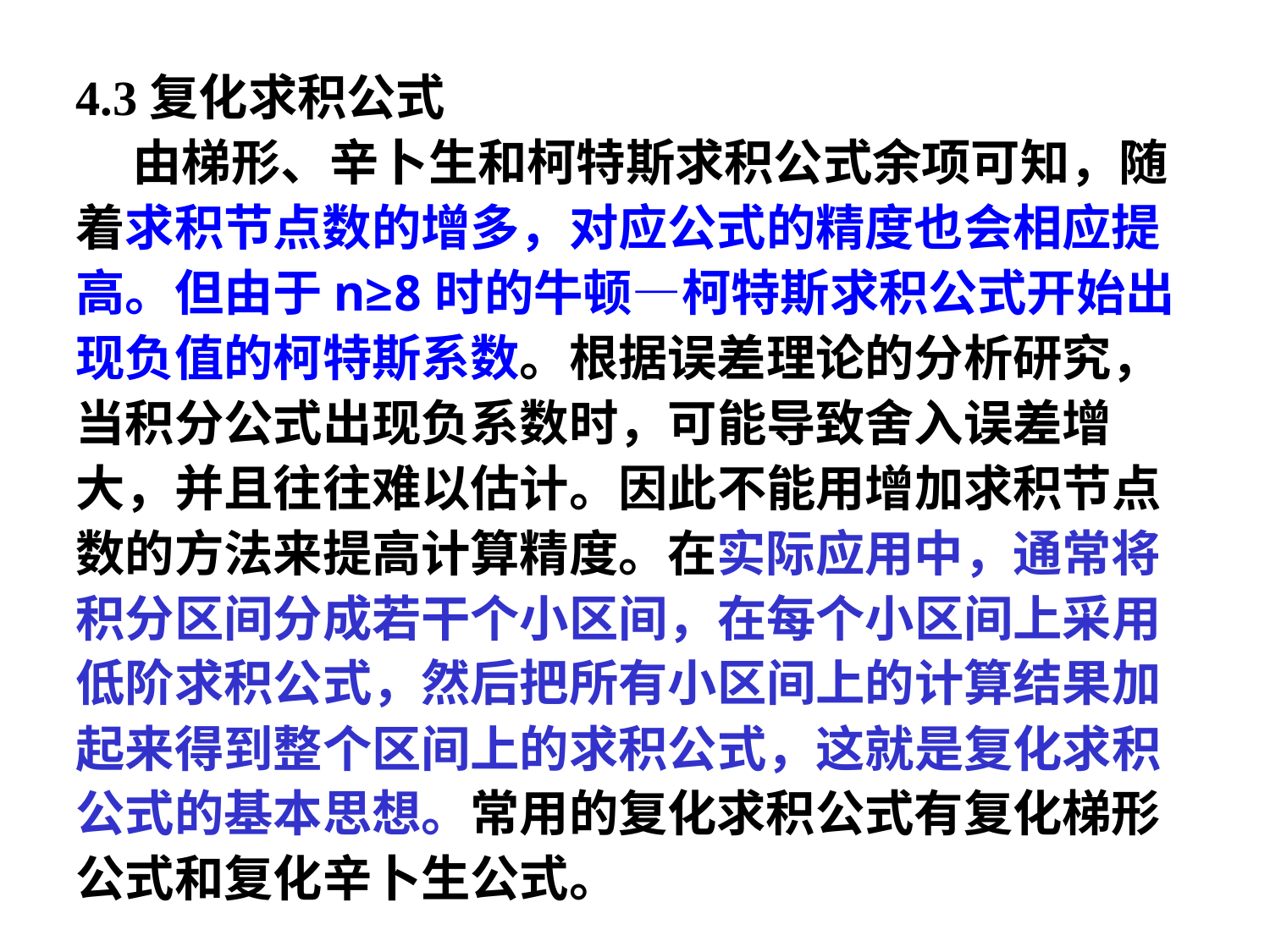

4.3复化求积公式
    由梯形、辛卜生和柯特斯求积公式余项可知，随着求积节点数的增多，对应公式的精度也会相应提高。但由于n≥8时的牛顿—柯特斯求积公式开始出现负值的柯特斯系数。根据误差理论的分析研究，当积分公式出现负系数时，可能导致舍入误差增大，并且往往难以估计。因此不能用增加求积节点数的方法来提高计算精度。在实际应用中，通常将积分区间分成若干个小区间，在每个小区间上采用低阶求积公式，然后把所有小区间上的计算结果加起来得到整个区间上的求积公式，这就是复化求积公式的基本思想。常用的复化求积公式有复化梯形公式和复化辛卜生公式。